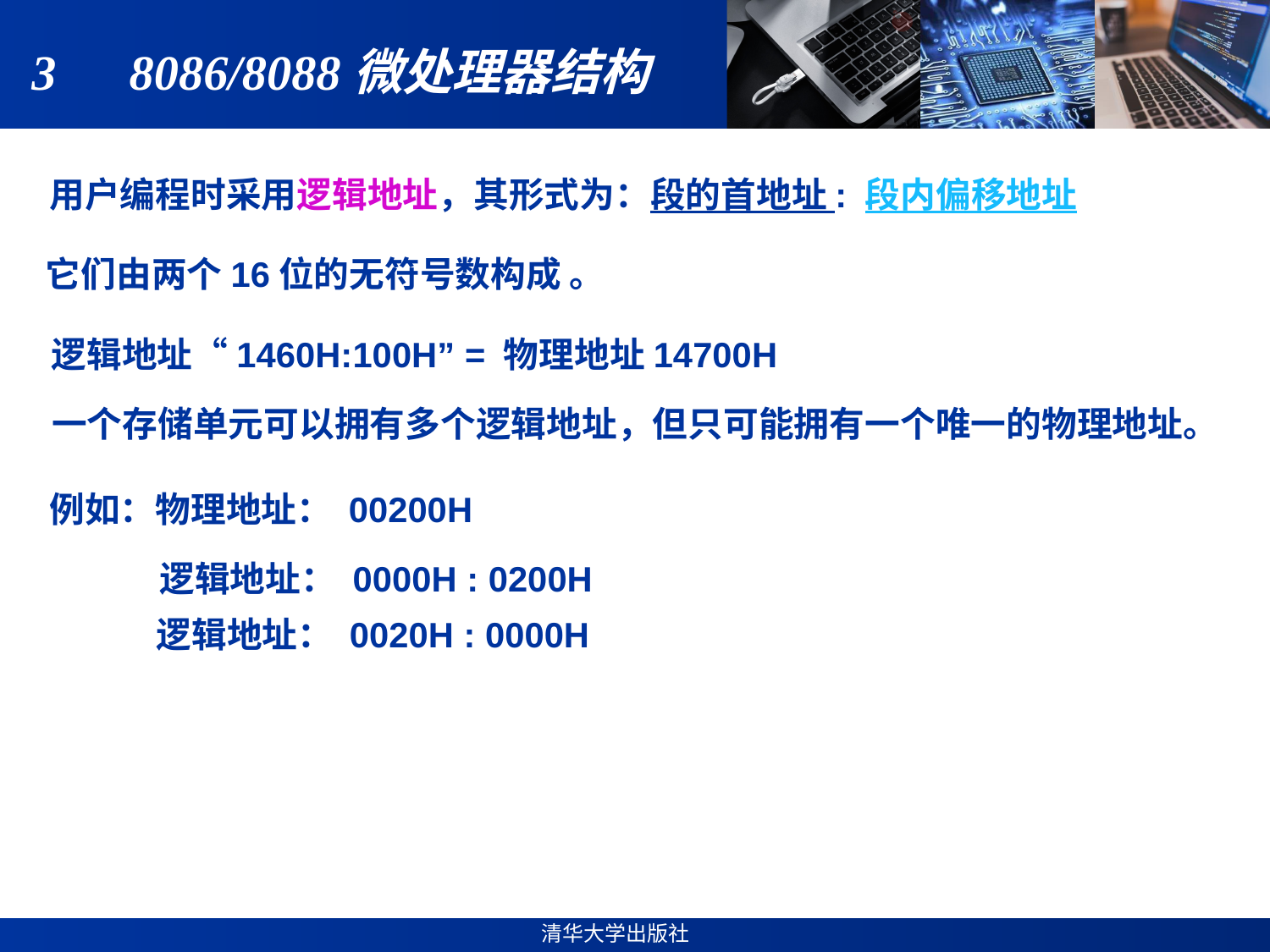

3　8086/8088微处理器结构
用户编程时采用逻辑地址，其形式为：段的首地址 : 段内偏移地址
它们由两个16位的无符号数构成 。
逻辑地址“1460H:100H” = 物理地址14700H
一个存储单元可以拥有多个逻辑地址，但只可能拥有一个唯一的物理地址。
例如：物理地址： 00200H
逻辑地址： 0000H : 0200H
逻辑地址： 0020H : 0000H